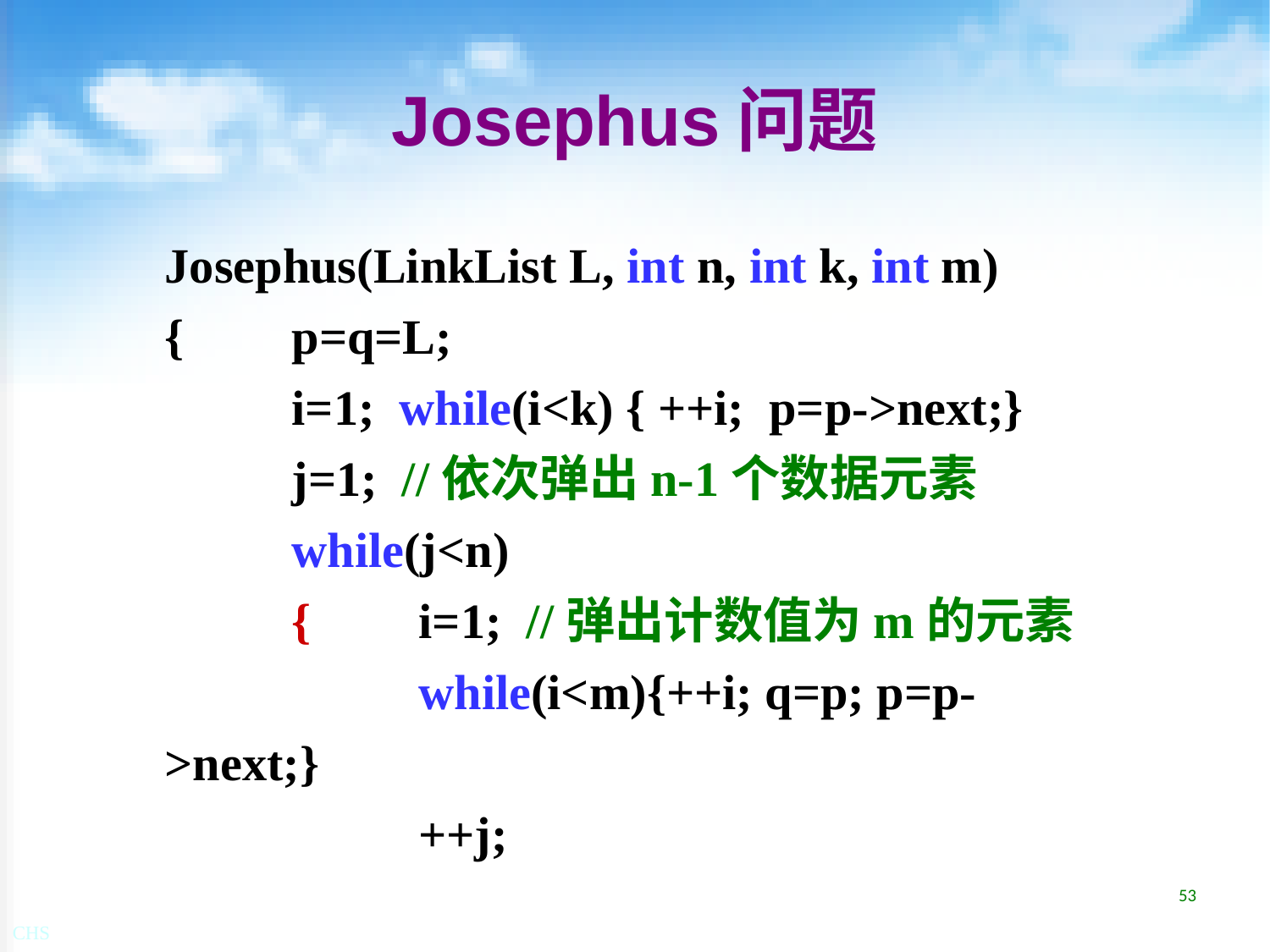

# Josephus问题
Josephus(LinkList L, int n, int k, int m)
{	p=q=L;
	i=1;  while(i<k) { ++i;  p=p->next;}
	j=1;  //依次弹出n-1个数据元素
	while(j<n)
	{	i=1;  //弹出计数值为m的元素
		while(i<m){++i; q=p; p=p->next;}
		++j;
53